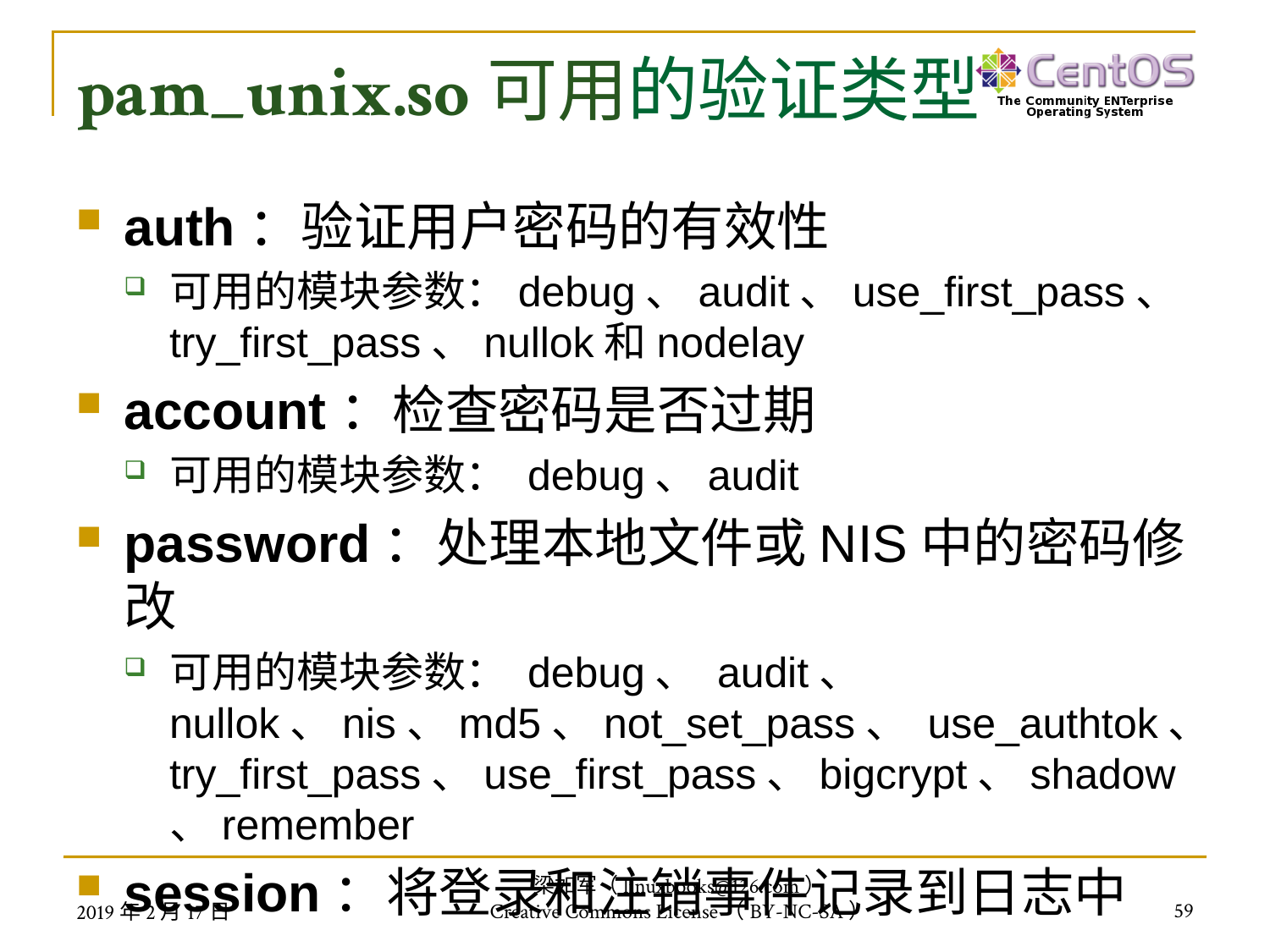

# pam_unix.so可用的验证类型
auth：验证用户密码的有效性
可用的模块参数：debug、audit、use_first_pass、 try_first_pass、nullok和nodelay
account：检查密码是否过期
可用的模块参数： debug、audit
password：处理本地文件或NIS中的密码修改
可用的模块参数： debug、 audit、 nullok、nis、md5、not_set_pass、 use_authtok、 try_first_pass、use_first_pass、bigcrypt、shadow、remember
session：将登录和注销事件记录到日志中
梁如军（linuxbooks@126.com）
Creative Commons License（BY-NC-SA）
2019年2月17日
59